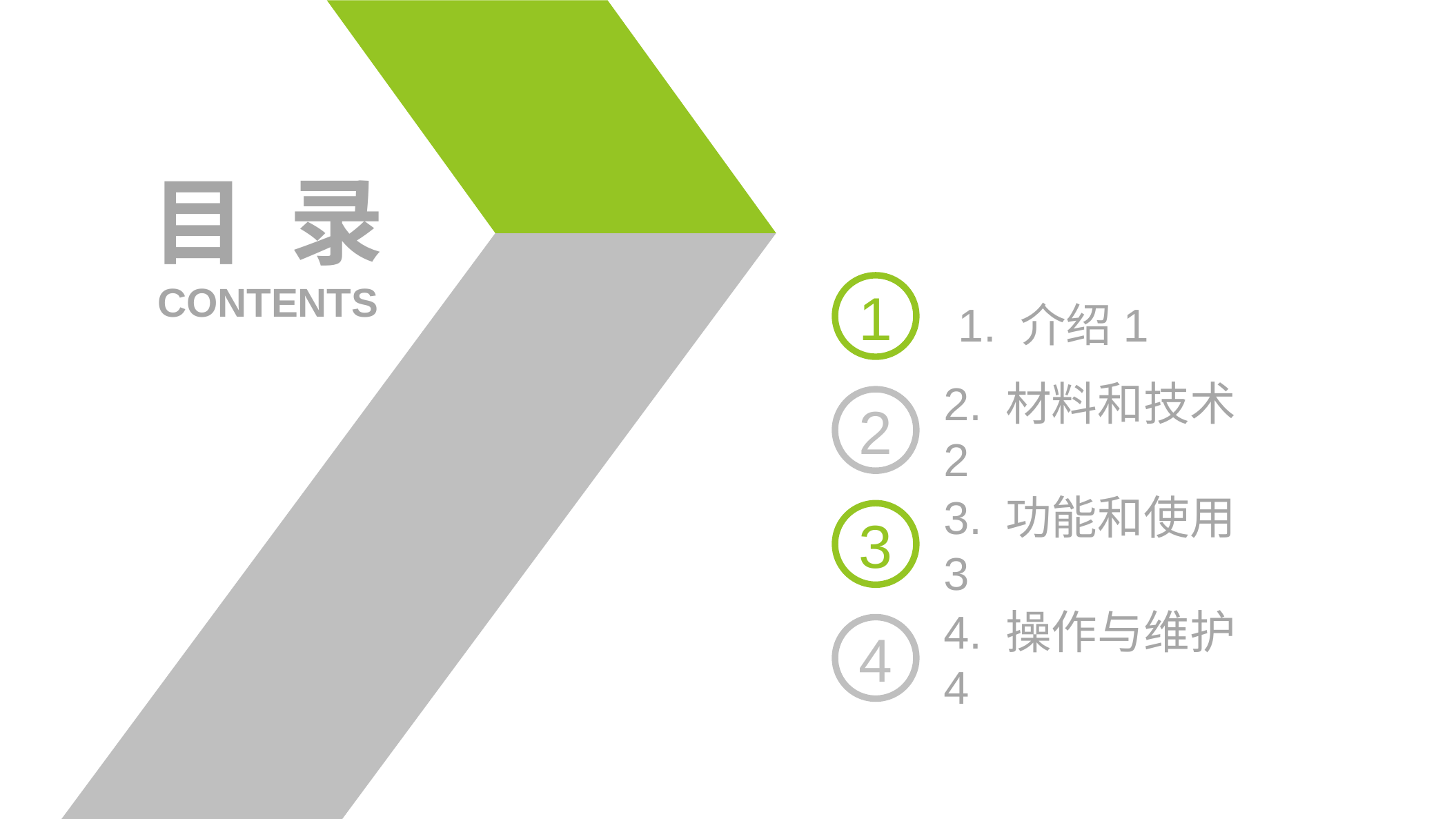

目  录

1
CONTENTS
1. 介绍1
2
2. 材料和技术2
3
3. 功能和使用3
4
4. 操作与维护4